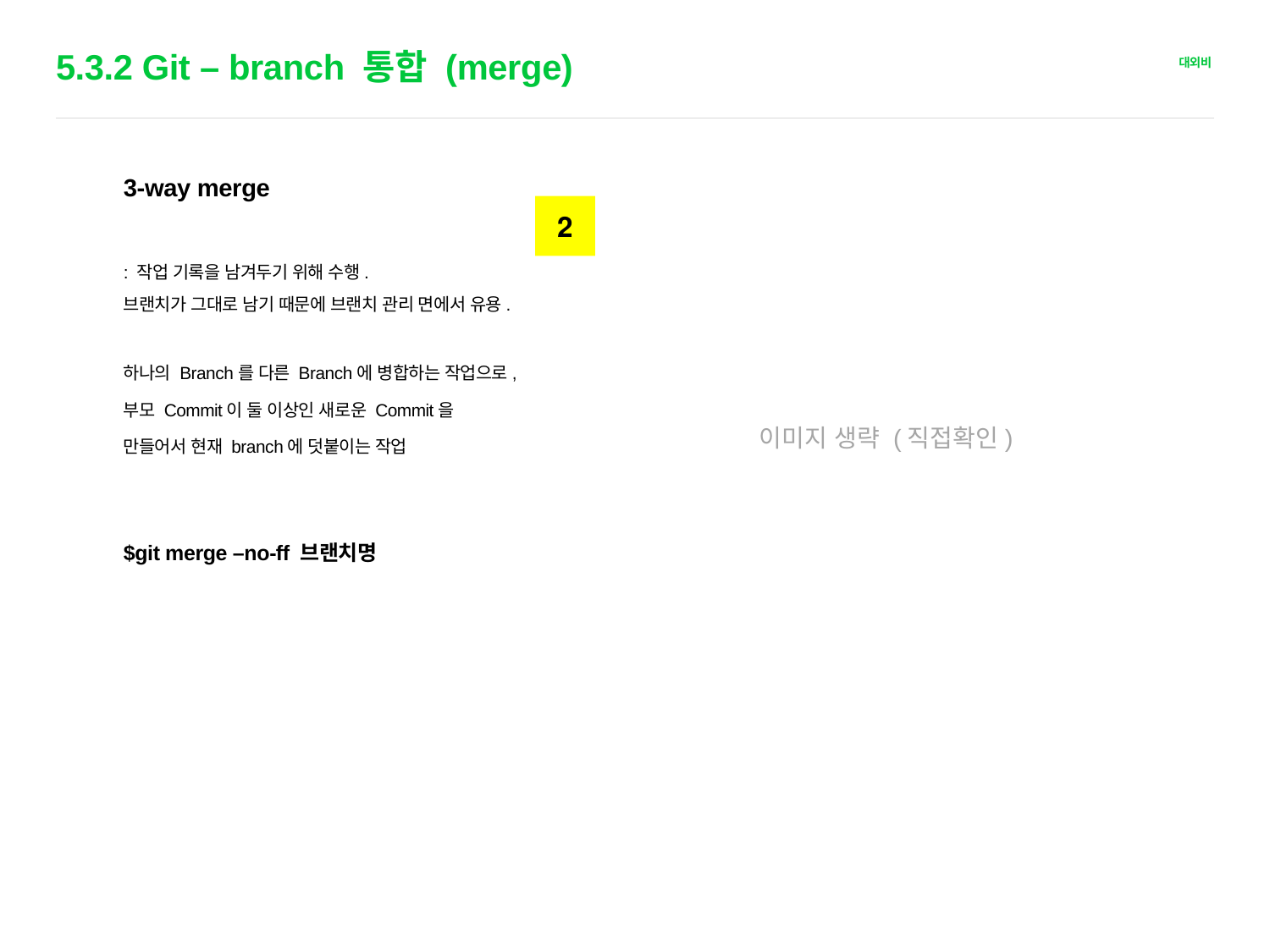

# 5.3.2 Git – branch 통합 (merge)
3-way merge

: 작업 기록을 남겨두기 위해 수행.
브랜치가 그대로 남기 때문에 브랜치 관리 면에서 유용.

하나의 Branch를 다른 Branch에 병합하는 작업으로,
부모 Commit이 둘 이상인 새로운 Commit을
만들어서 현재 branch에 덧붙이는 작업

$git merge –no-ff 브랜치명
2
이미지 생략 (직접확인)